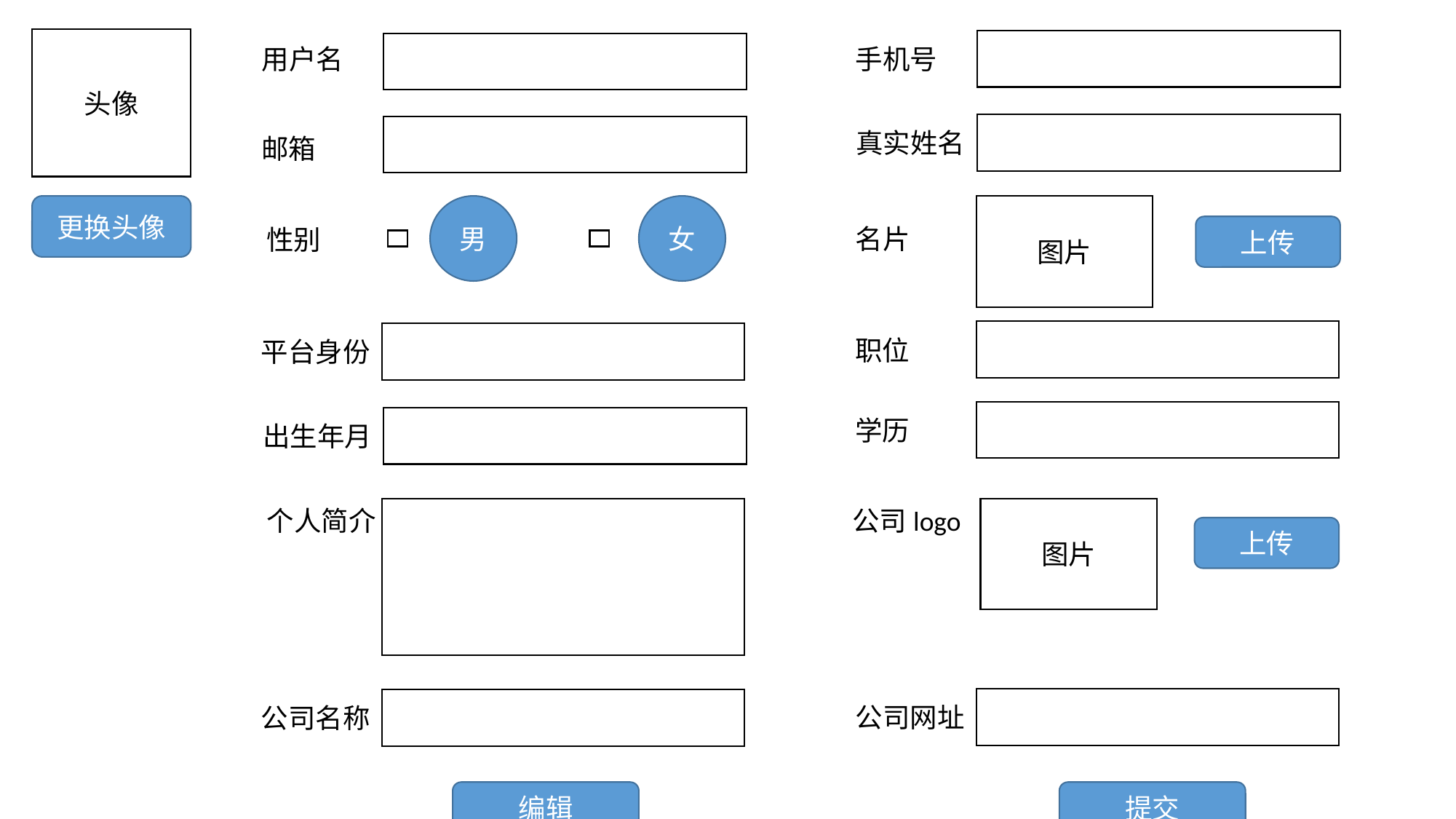

头像

用户名
手机号

真实姓名
邮箱
更换头像
男
女
图片
名片
上传
性别

职位
平台身份

学历
出生年月

图片
个人简介
公司logo
上传

公司网址
公司名称
编辑
提交